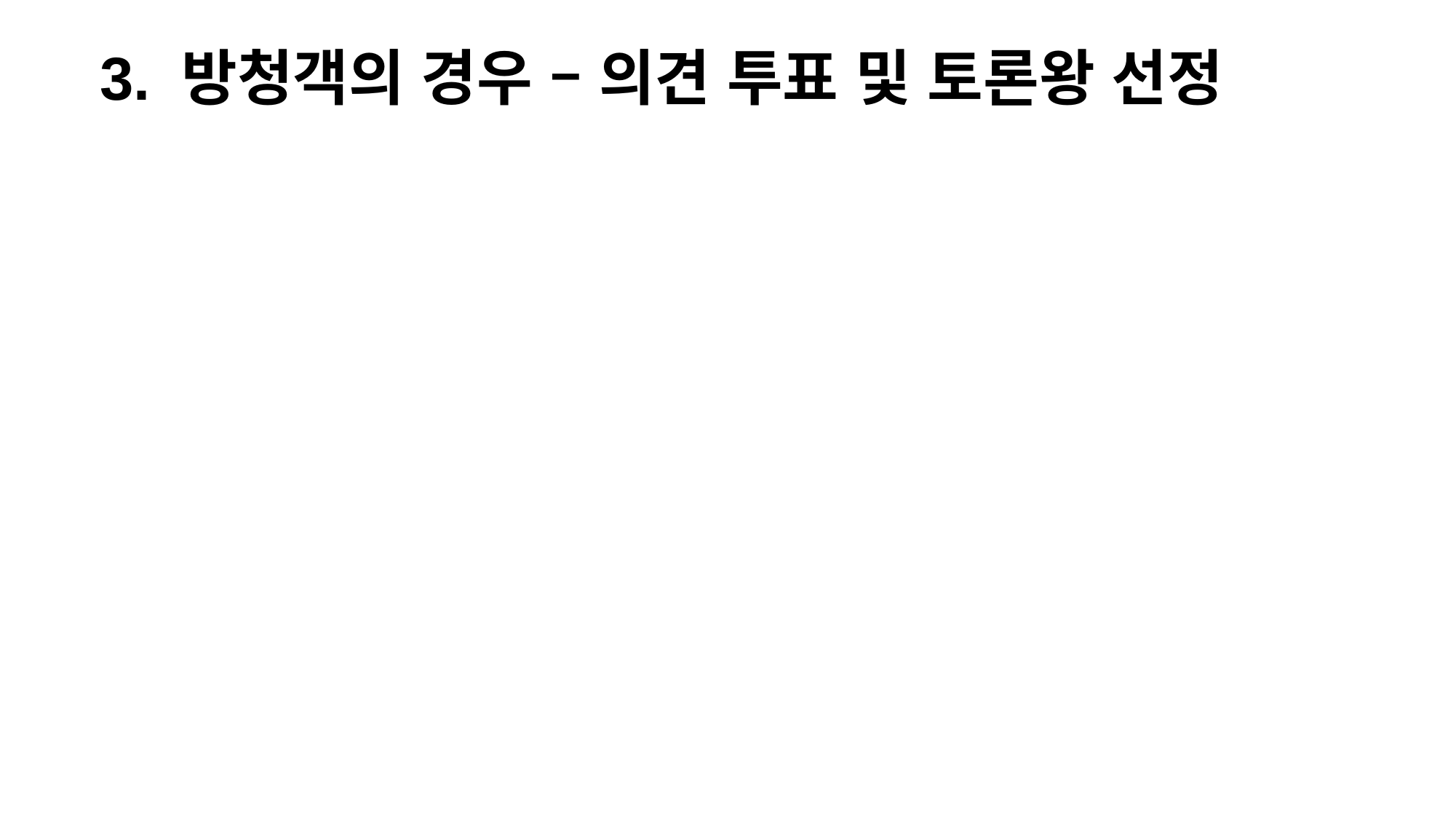

3. 방청객의 경우 – 의견 투표 및 토론왕 선정